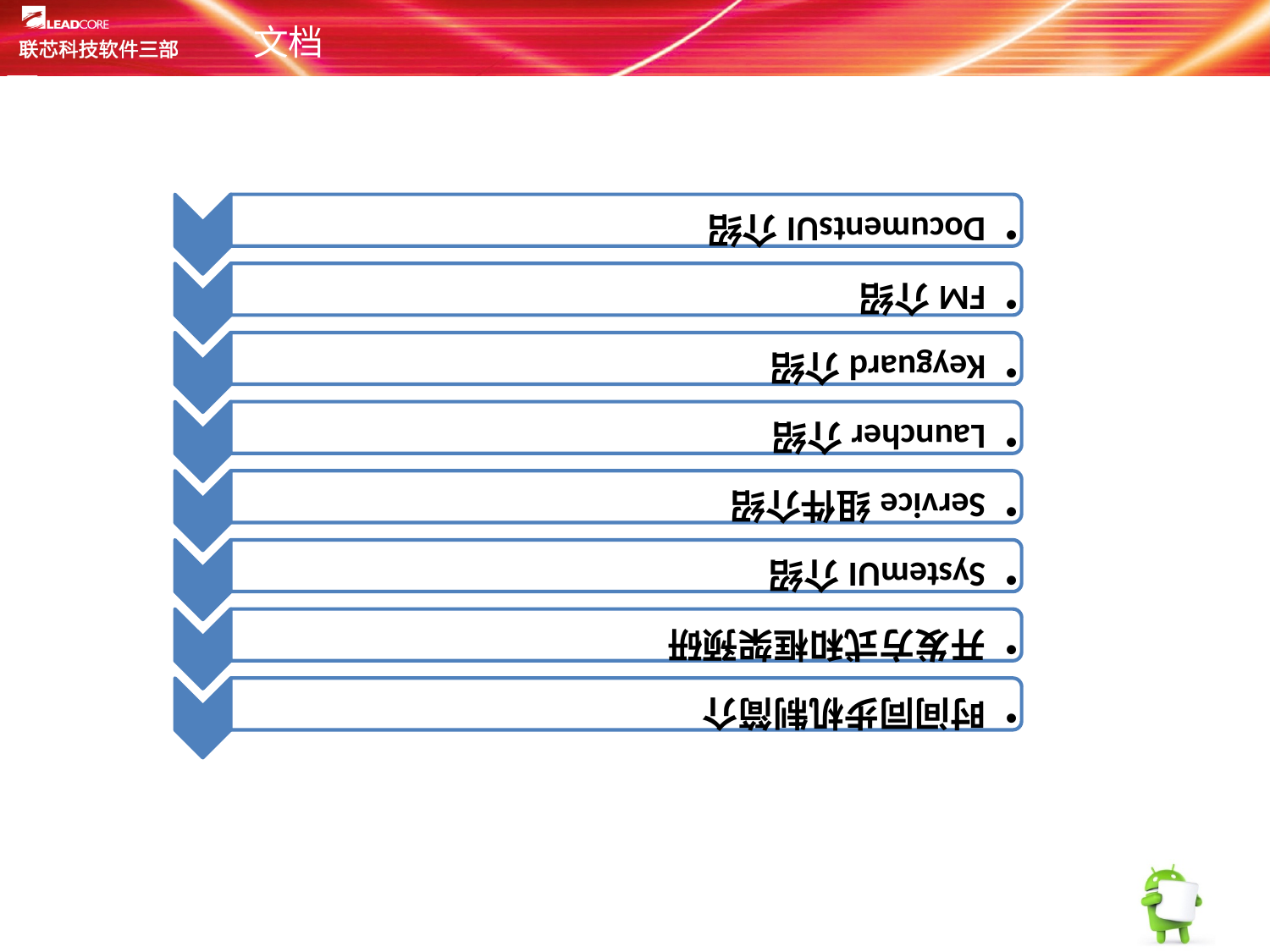

# 文档

DocumentsUI介绍

FM介绍

Keyguard介绍

Launcher介绍

Service组件介绍

SystemUI介绍

开发方式和框架预研

时间同步机制简介